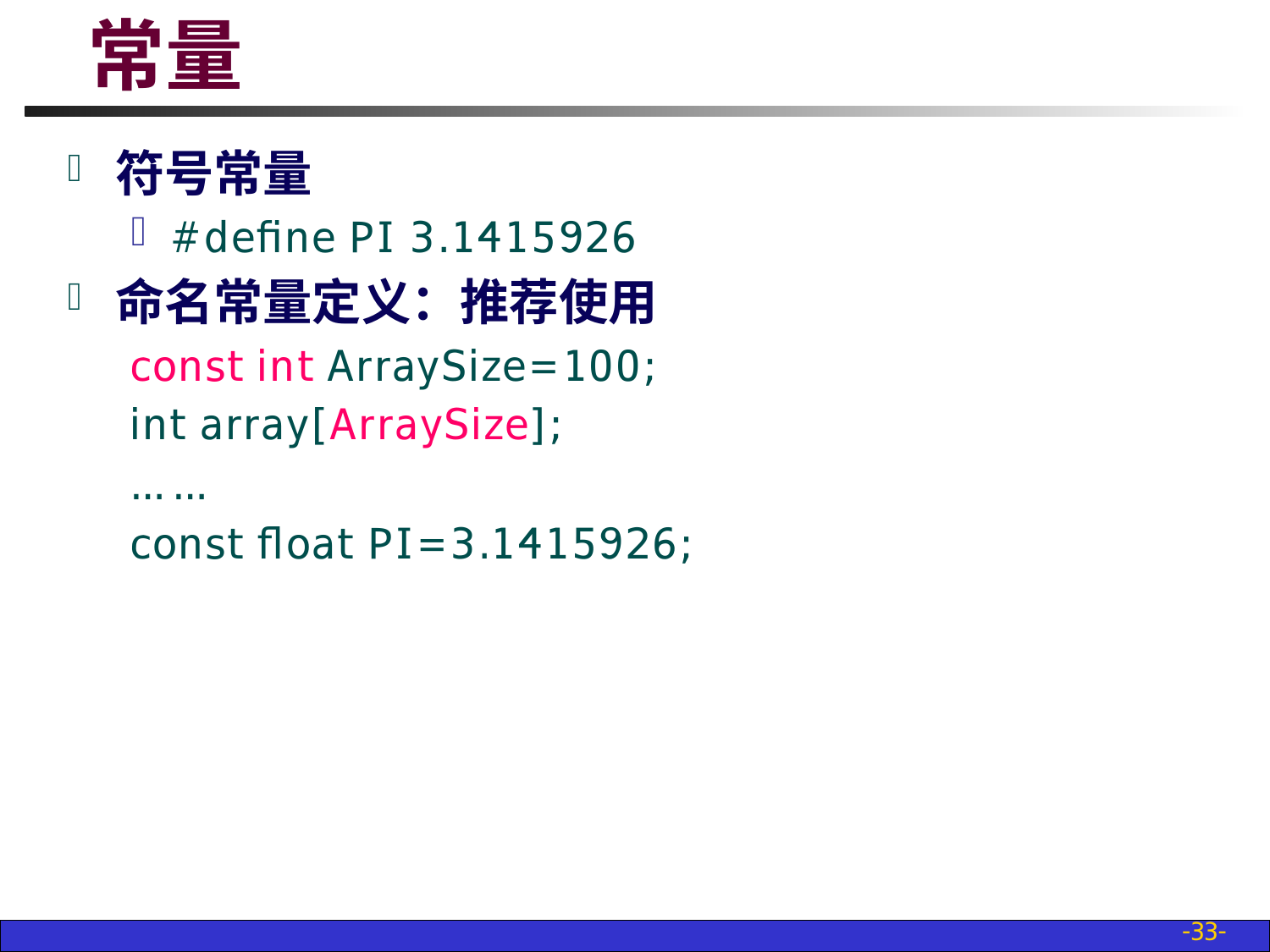

# 常量
符号常量
#define PI 3.1415926
命名常量定义：推荐使用
const int ArraySize=100;
int array[ArraySize];
……
const float PI=3.1415926;
-33-